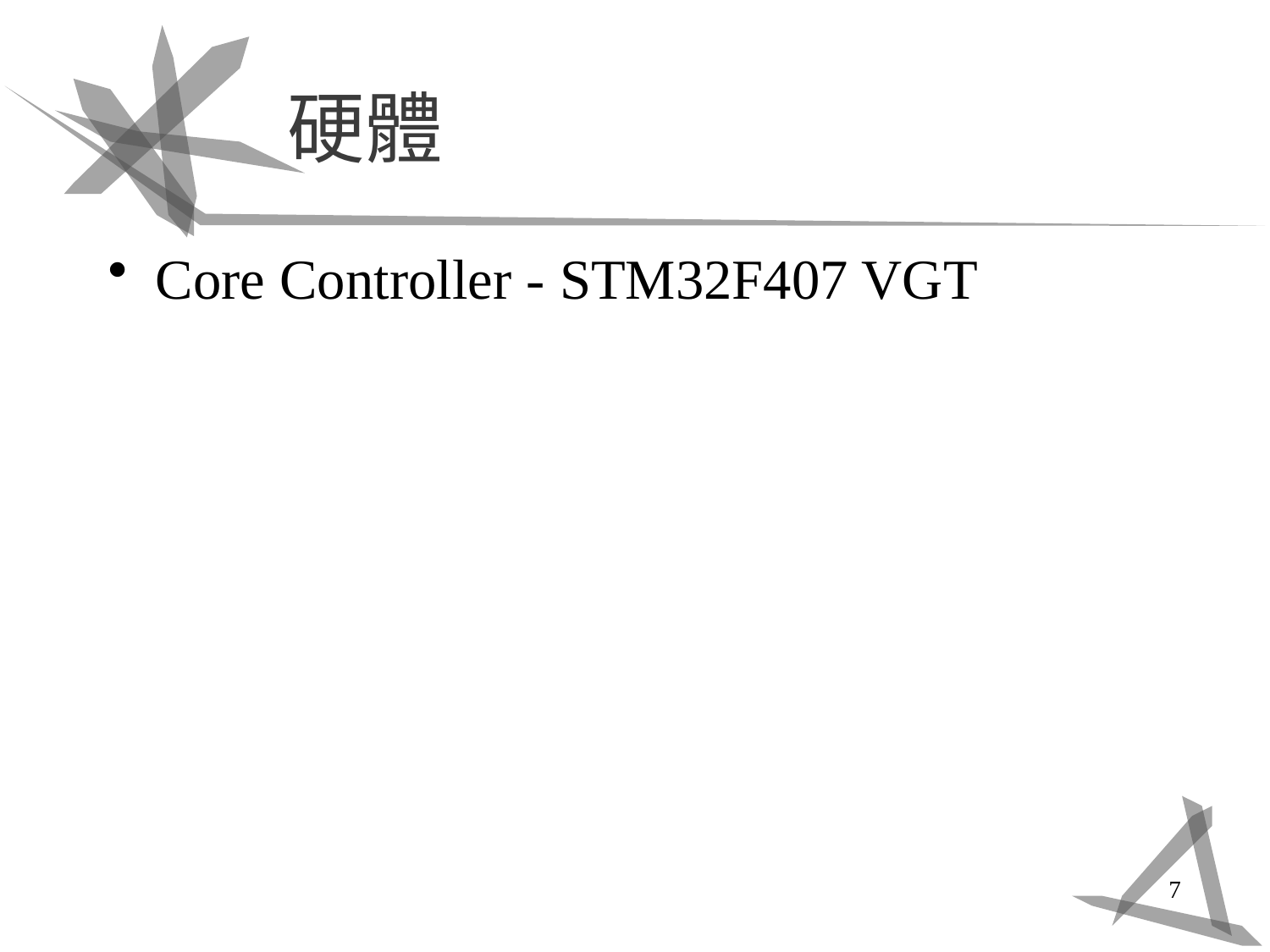

# 硬體
Core Controller - STM32F407 VGT
7